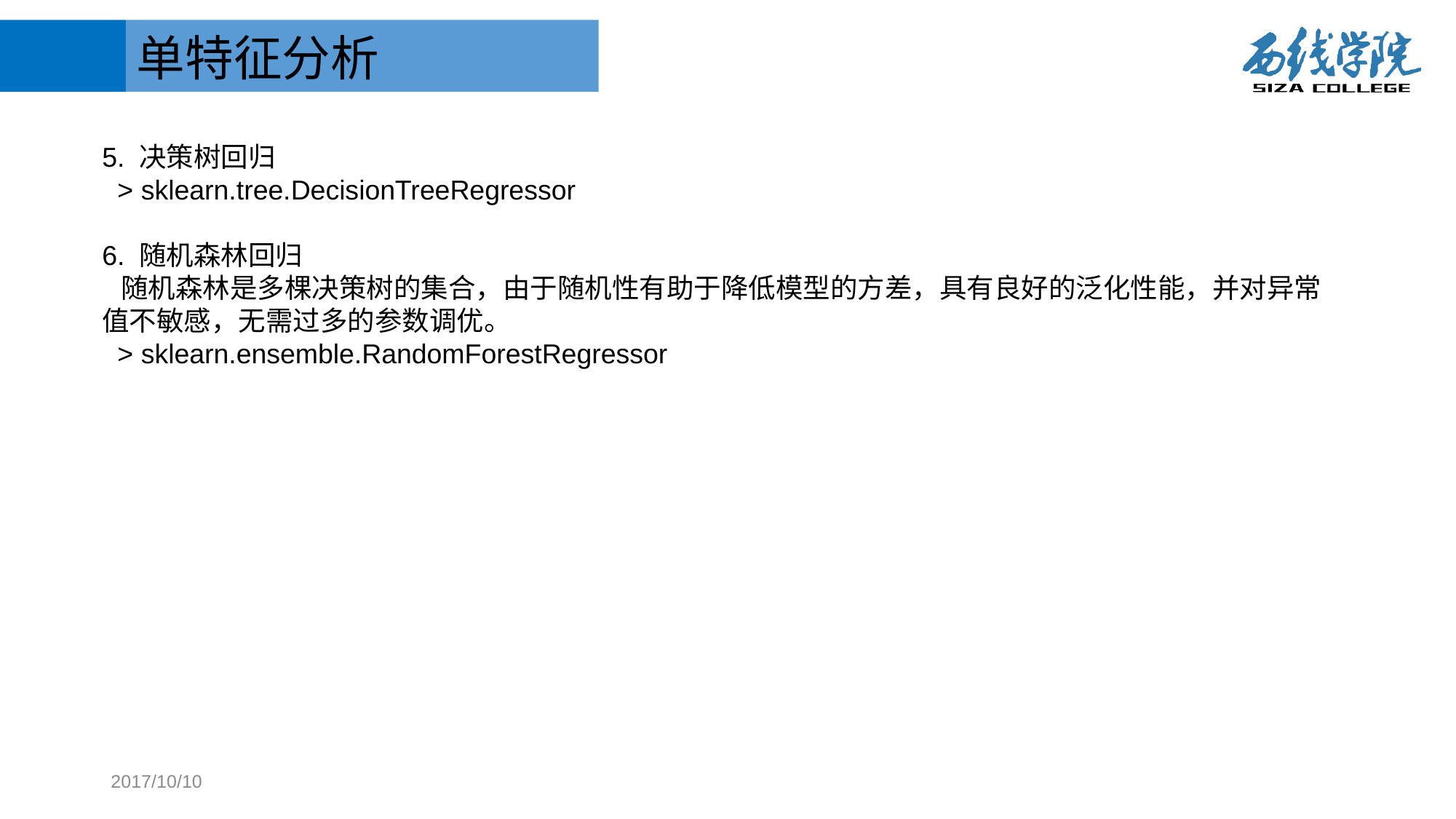

单特征分析
5. 决策树回归
  > sklearn.tree.DecisionTreeRegressor

6. 随机森林回归
  随机森林是多棵决策树的集合，由于随机性有助于降低模型的方差，具有良好的泛化性能，并对异常值不敏感，无需过多的参数调优。
  > sklearn.ensemble.RandomForestRegressor

2017/10/10